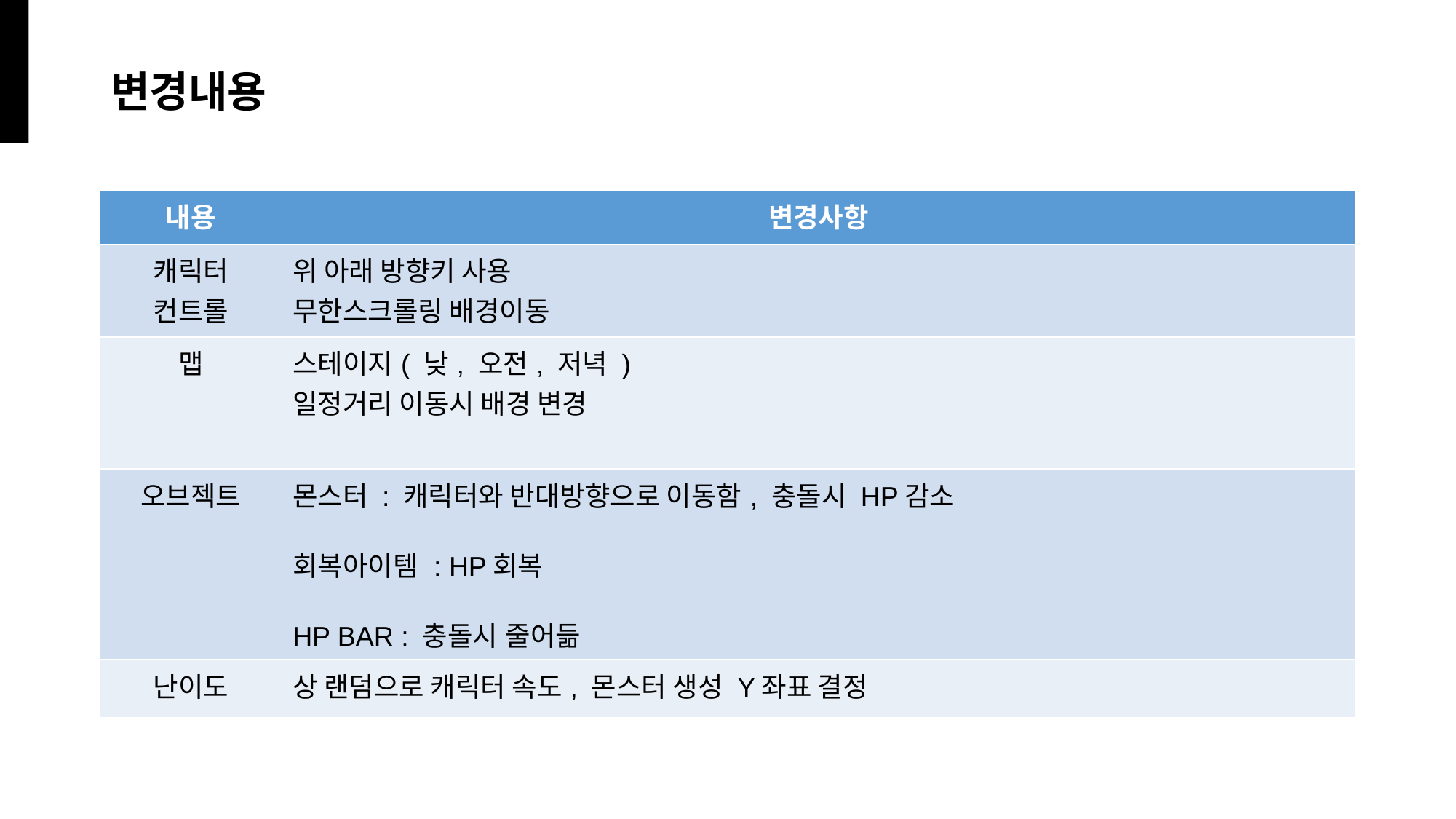

# 변경내용
| 내용 | 변경사항 |
| --- | --- |
| 캐릭터 컨트롤 | 위 아래 방향키 사용 무한스크롤링 배경이동 |
| 맵 | 스테이지( 낮, 오전, 저녁 ) 일정거리 이동시 배경 변경 |
| 오브젝트 | 몬스터 : 캐릭터와 반대방향으로 이동함, 충돌시 HP감소 회복아이템 : HP회복 HP BAR : 충돌시 줄어듦 |
| 난이도 | 상 랜덤으로 캐릭터 속도, 몬스터 생성 Y좌표 결정 |